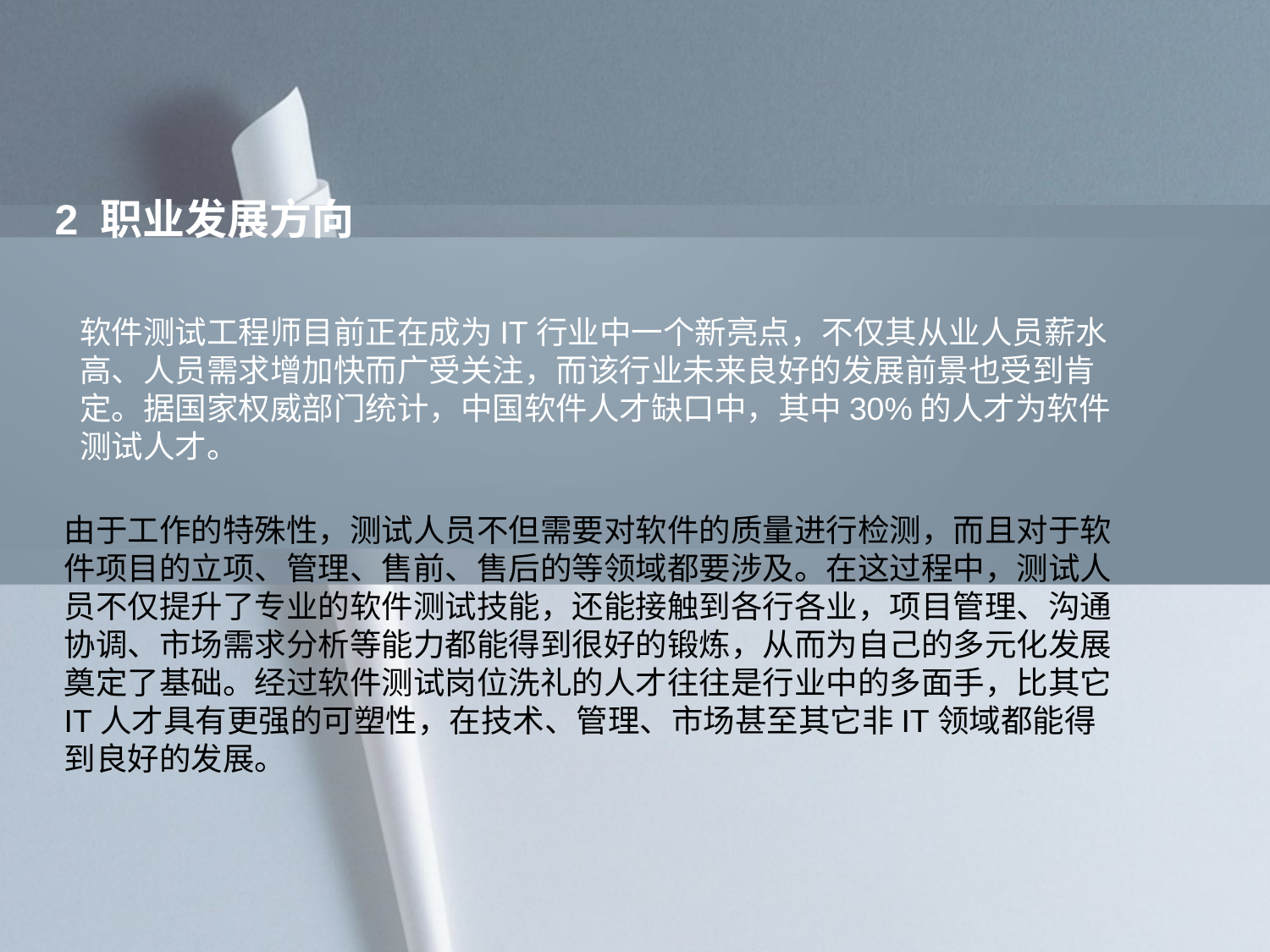

2 职业发展方向
软件测试工程师目前正在成为IT行业中一个新亮点，不仅其从业人员薪水高、人员需求增加快而广受关注，而该行业未来良好的发展前景也受到肯定。据国家权威部门统计，中国软件人才缺口中，其中30%的人才为软件测试人才。

由于工作的特殊性，测试人员不但需要对软件的质量进行检测，而且对于软件项目的立项、管理、售前、售后的等领域都要涉及。在这过程中，测试人员不仅提升了专业的软件测试技能，还能接触到各行各业，项目管理、沟通协调、市场需求分析等能力都能得到很好的锻炼，从而为自己的多元化发展奠定了基础。经过软件测试岗位洗礼的人才往往是行业中的多面手，比其它IT人才具有更强的可塑性，在技术、管理、市场甚至其它非IT领域都能得到良好的发展。